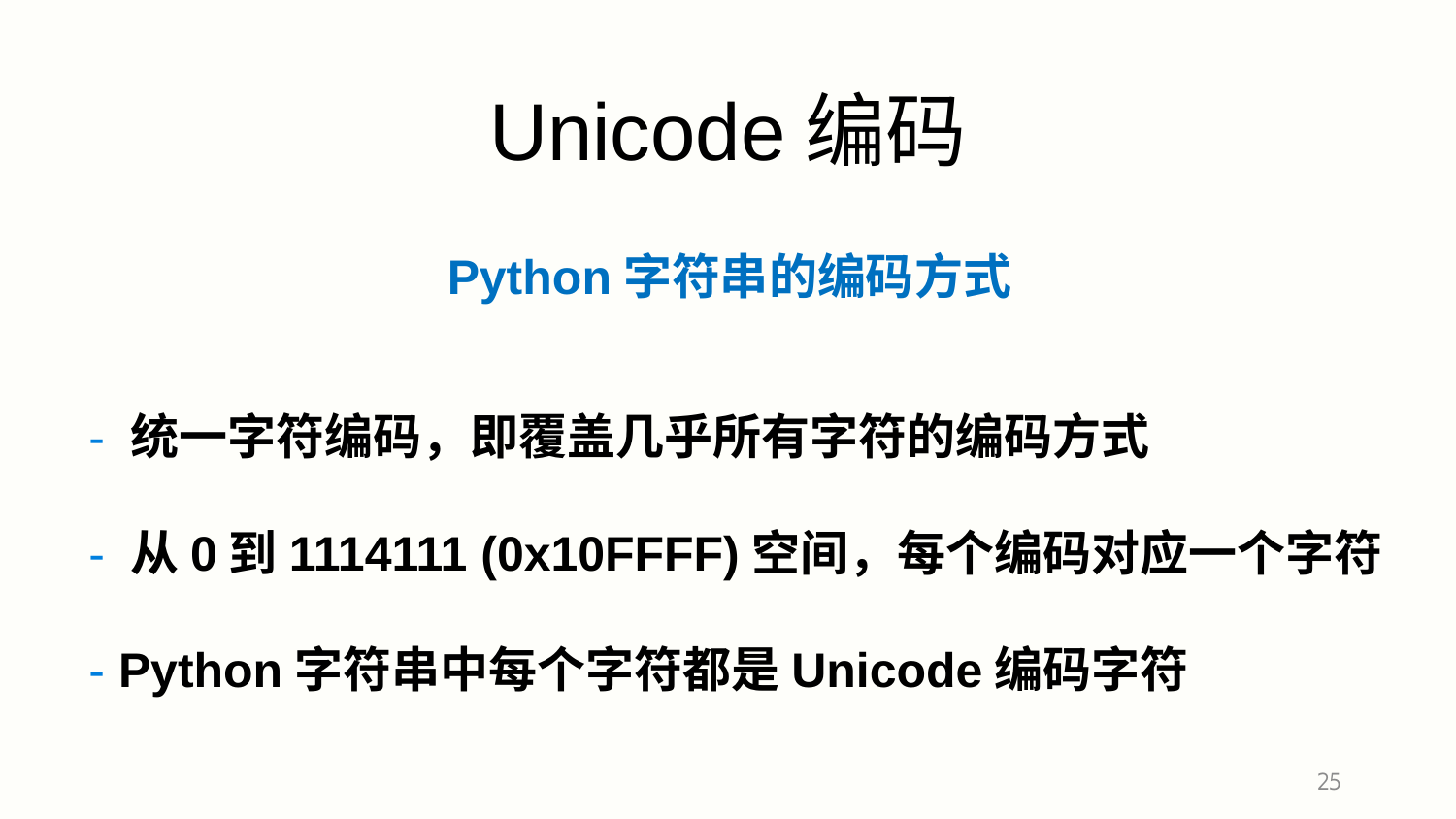

Unicode编码
Python字符串的编码方式
- 统一字符编码，即覆盖几乎所有字符的编码方式
- 从0到1114111 (0x10FFFF)空间，每个编码对应一个字符
- Python字符串中每个字符都是Unicode编码字符
25